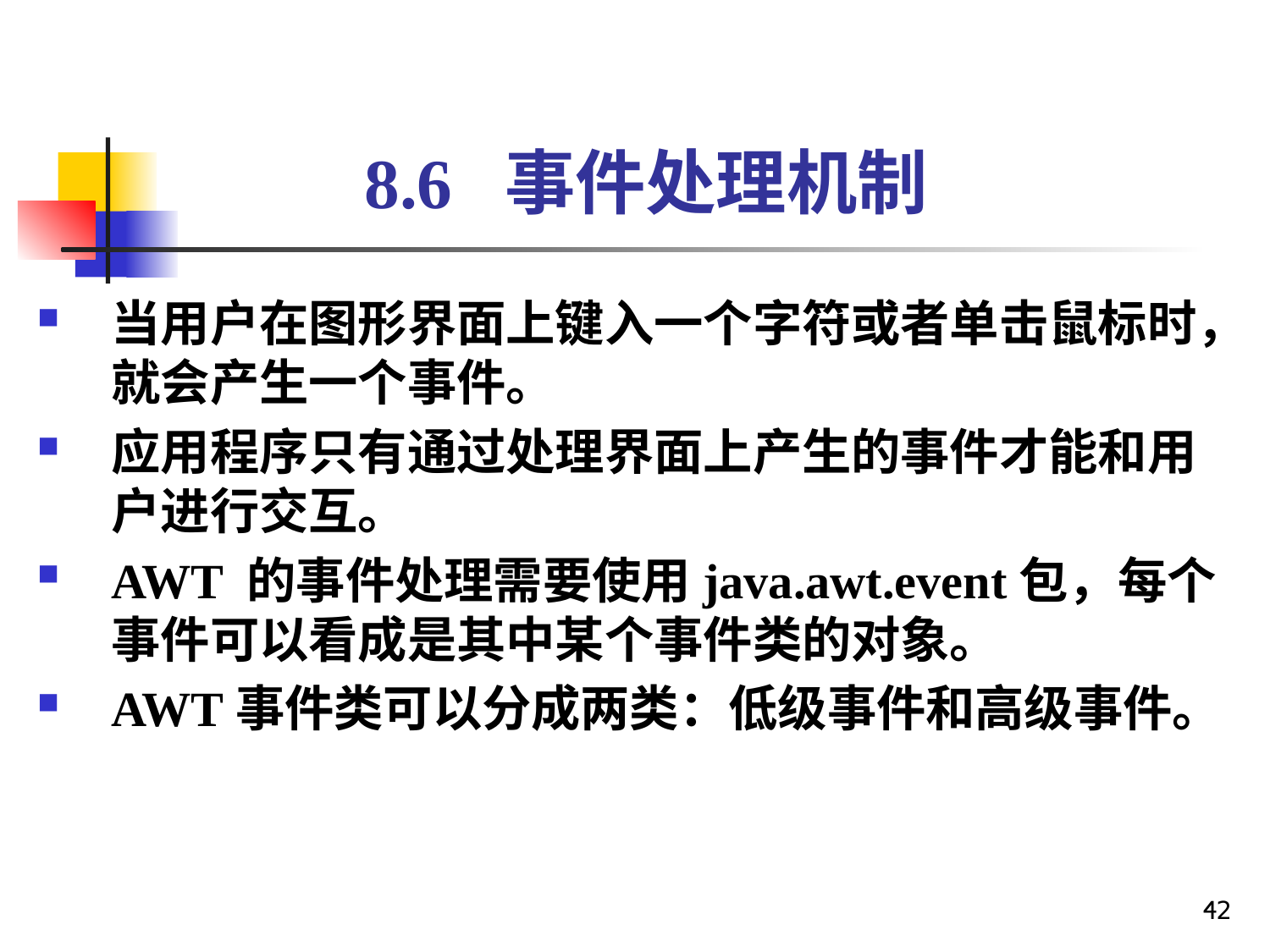

# 8.6  事件处理机制
当用户在图形界面上键入一个字符或者单击鼠标时，就会产生一个事件。
应用程序只有通过处理界面上产生的事件才能和用户进行交互。
AWT 的事件处理需要使用java.awt.event包，每个事件可以看成是其中某个事件类的对象。
AWT事件类可以分成两类：低级事件和高级事件。

42